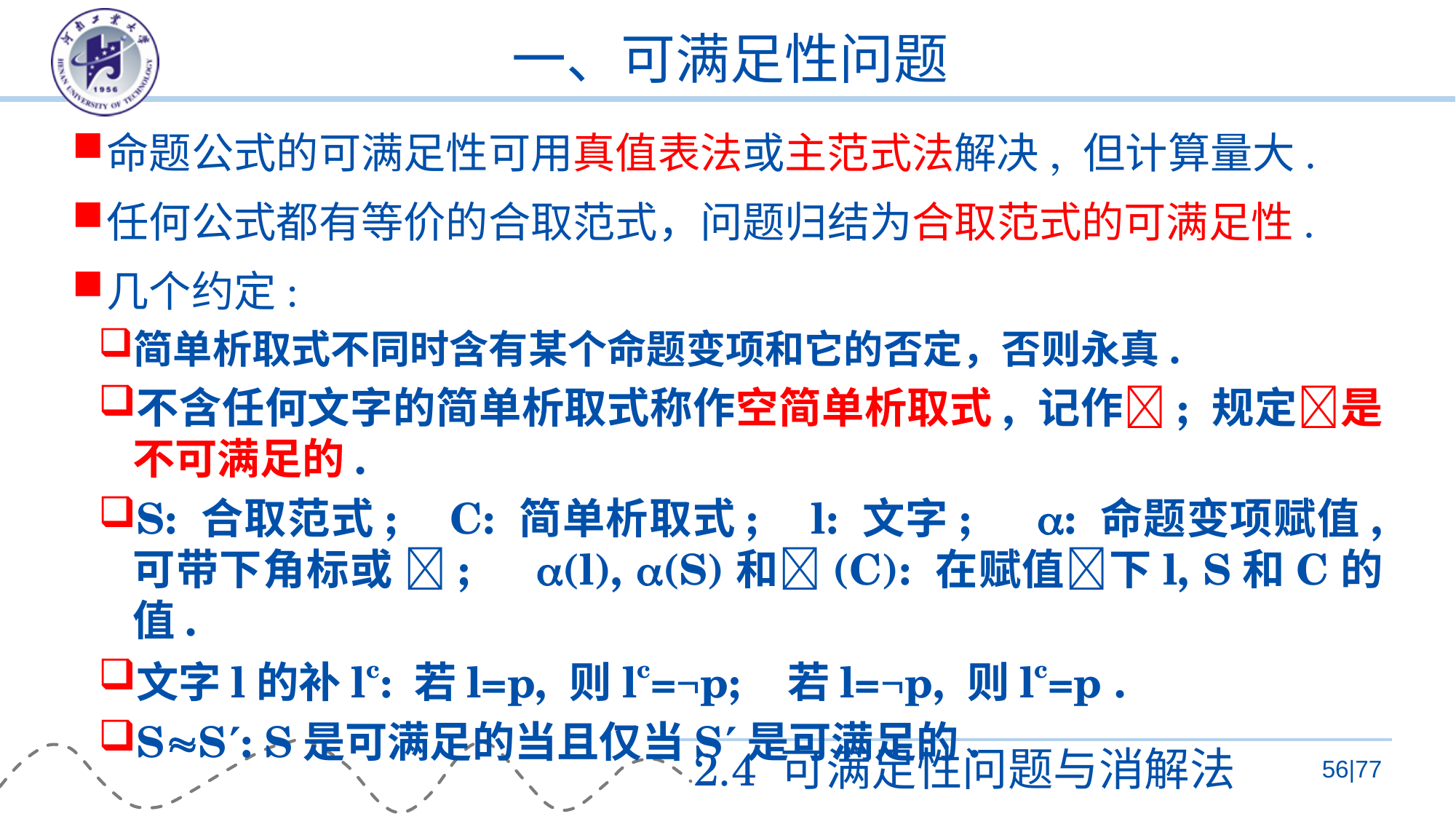

# 一、可满足性问题
命题公式的可满足性可用真值表法或主范式法解决, 但计算量大.
任何公式都有等价的合取范式，问题归结为合取范式的可满足性.
几个约定:
简单析取式不同时含有某个命题变项和它的否定，否则永真.
不含任何文字的简单析取式称作空简单析取式, 记作λ; 规定λ是不可满足的.
S: 合取范式;    C: 简单析取式;    l: 文字;     α: 命题变项赋值, 可带下角标或 ′;     α(l), α(S)和α(C): 在赋值α下l, S和C的值.
文字l的补lc: 若l=p, 则lc=¬p;   若l=¬p, 则lc=p .
S≈S′: S是可满足的当且仅当S′是可满足的.
2.4 可满足性问题与消解法
56|77